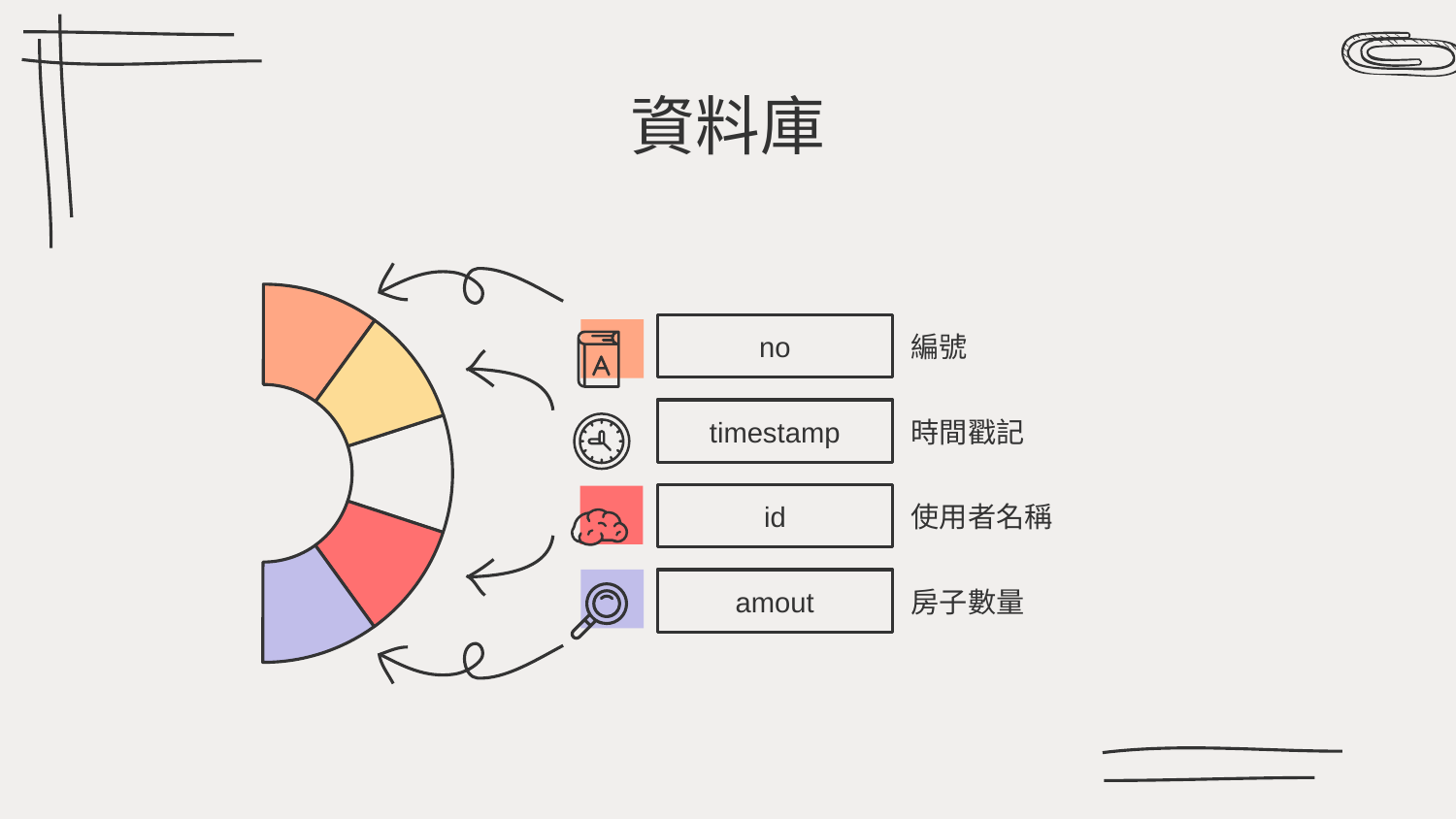

# 資料庫

no
編號

timestamp
時間戳記

id
使用者名稱

amout
房子數量